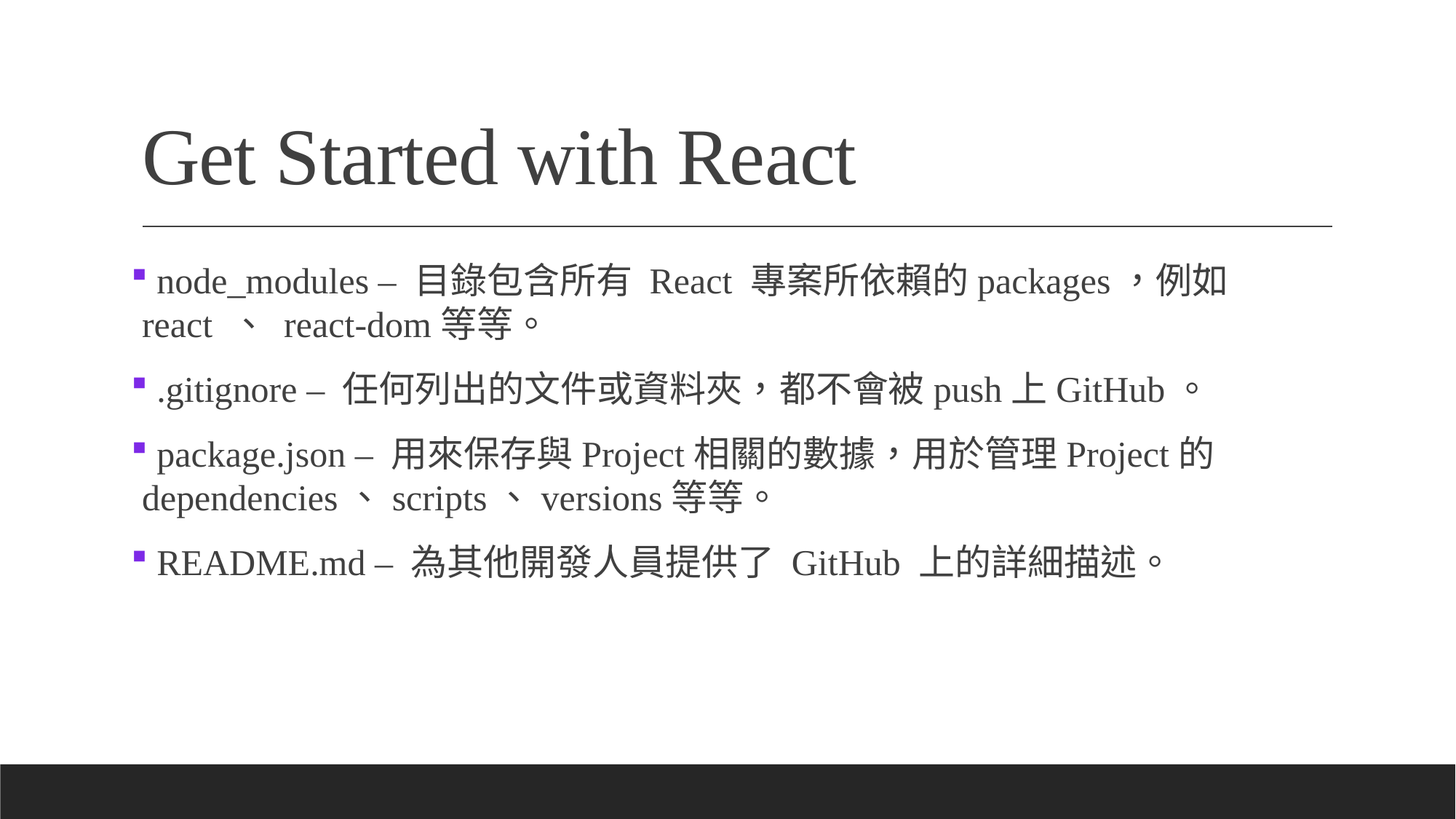

# Get Started with React
 node_modules – 目錄包含所有 React 專案所依賴的packages，例如react 、 react-dom等等。
 .gitignore – 任何列出的文件或資料夾，都不會被push上GitHub。
 package.json – 用來保存與Project相關的數據，用於管理Project的dependencies、scripts、versions等等。
 README.md – 為其他開發人員提供了 GitHub 上的詳細描述。